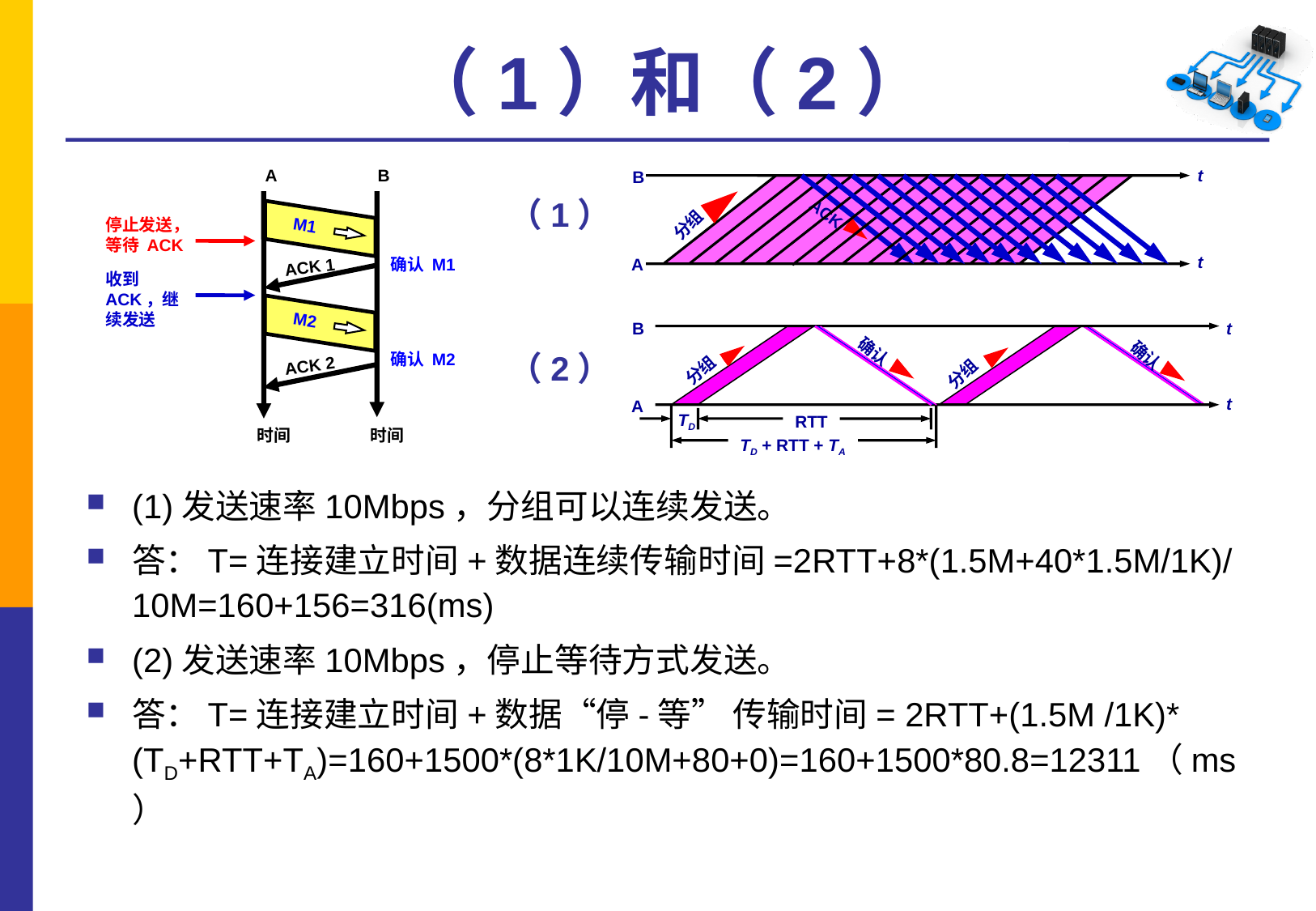

（1）和（2）
A
B

时间
时间

M1

停止发送，等待 ACK

确认 M1
ACK 1

收到 ACK，继续发送

M2

确认 M2
ACK 2

t
B

ACK
分组

t
A

（1）
B
t

确认
确认

分组
分组

t
A
TD

RTT

TD + RTT + TA

（2）
(1)发送速率10Mbps，分组可以连续发送。
答：T=连接建立时间+数据连续传输时间=2RTT+8*(1.5M+40*1.5M/1K)/10M=160+156=316(ms)
(2)发送速率10Mbps，停止等待方式发送。
答：T=连接建立时间+数据“停-等” 传输时间= 2RTT+(1.5M /1K)* (TD+RTT+TA)=160+1500*(8*1K/10M+80+0)=160+1500*80.8=12311（ms）